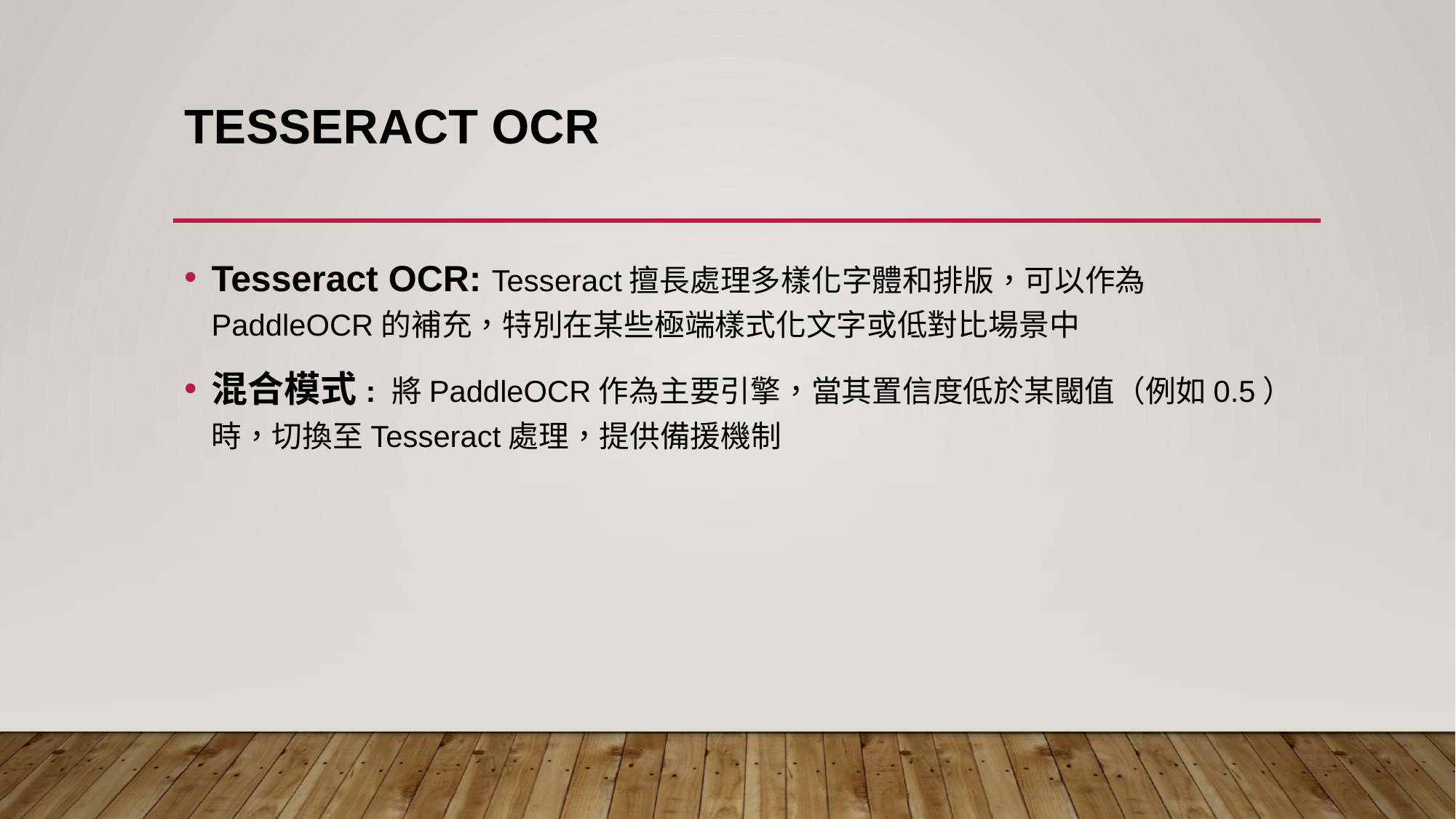

# Tesseract OCR
Tesseract OCR: Tesseract擅長處理多樣化字體和排版，可以作為PaddleOCR的補充，特別在某些極端樣式化文字或低對比場景中
混合模式: 將PaddleOCR作為主要引擎，當其置信度低於某閾值（例如0.5）時，切換至Tesseract處理，提供備援機制